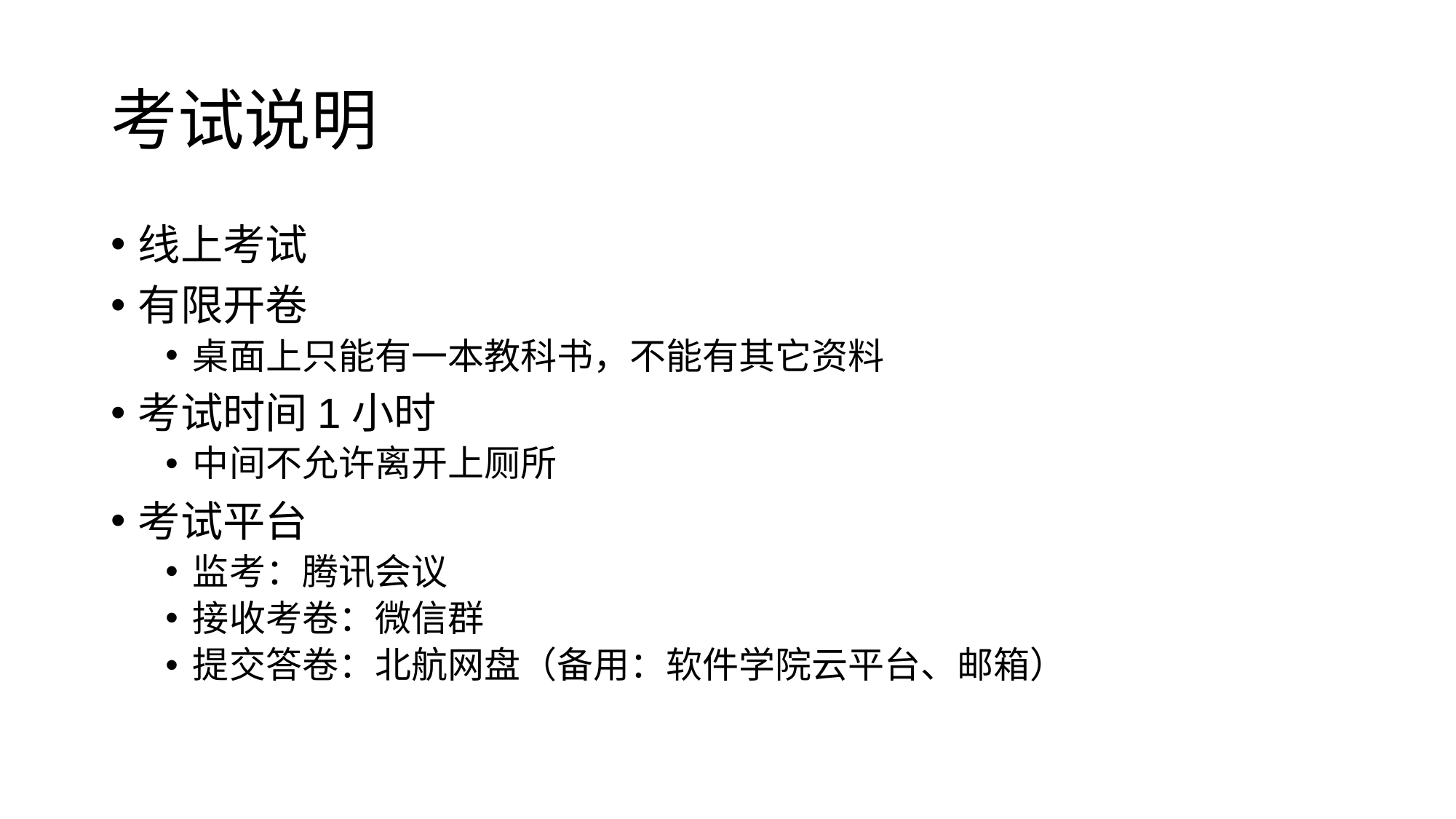

# 考试说明
线上考试
有限开卷
桌面上只能有一本教科书，不能有其它资料
考试时间1小时
中间不允许离开上厕所
考试平台
监考：腾讯会议
接收考卷：微信群
提交答卷：北航网盘（备用：软件学院云平台、邮箱）